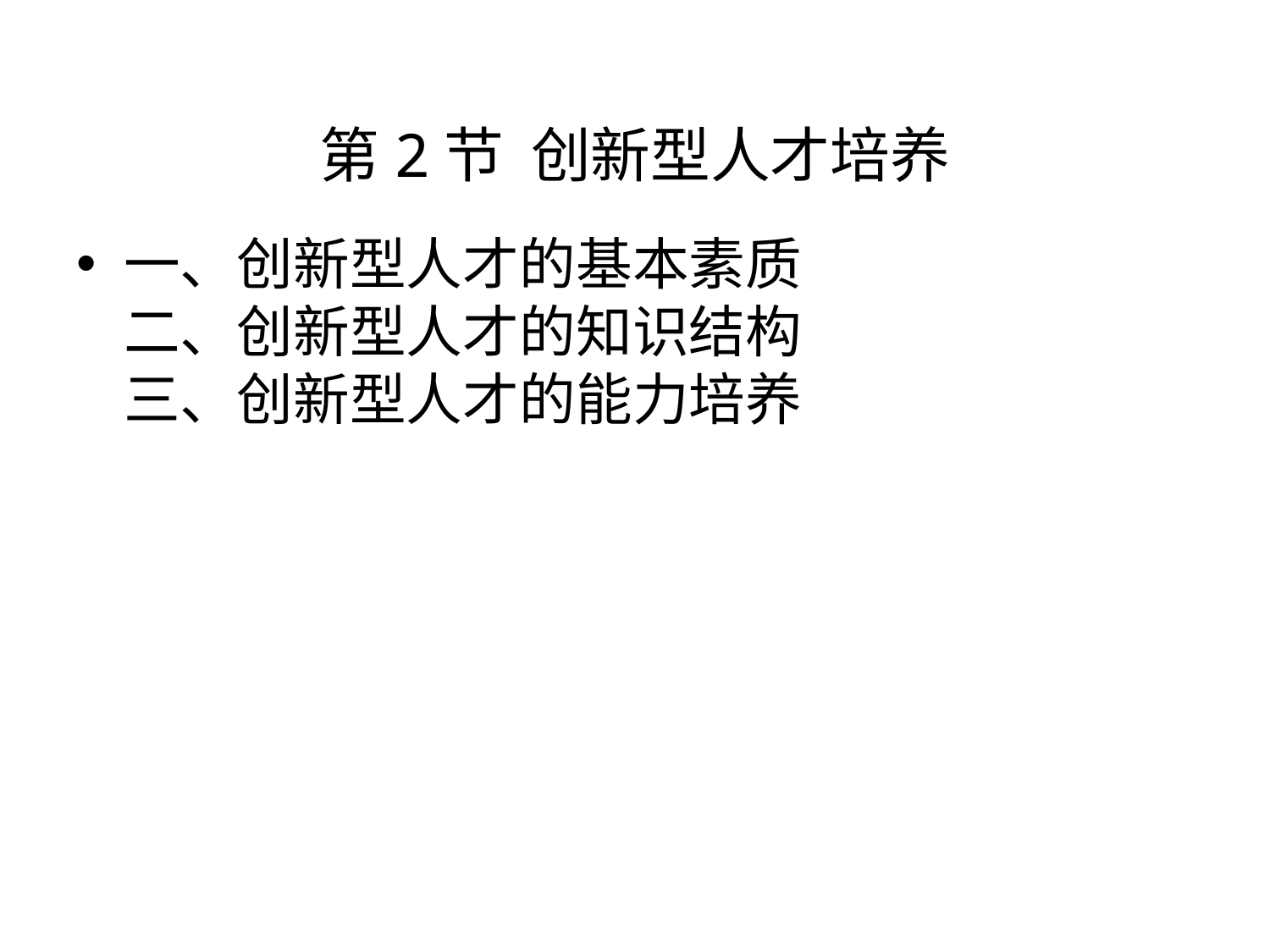

# 第2节  创新型人才培养
一、创新型人才的基本素质
二、创新型人才的知识结构
三、创新型人才的能力培养